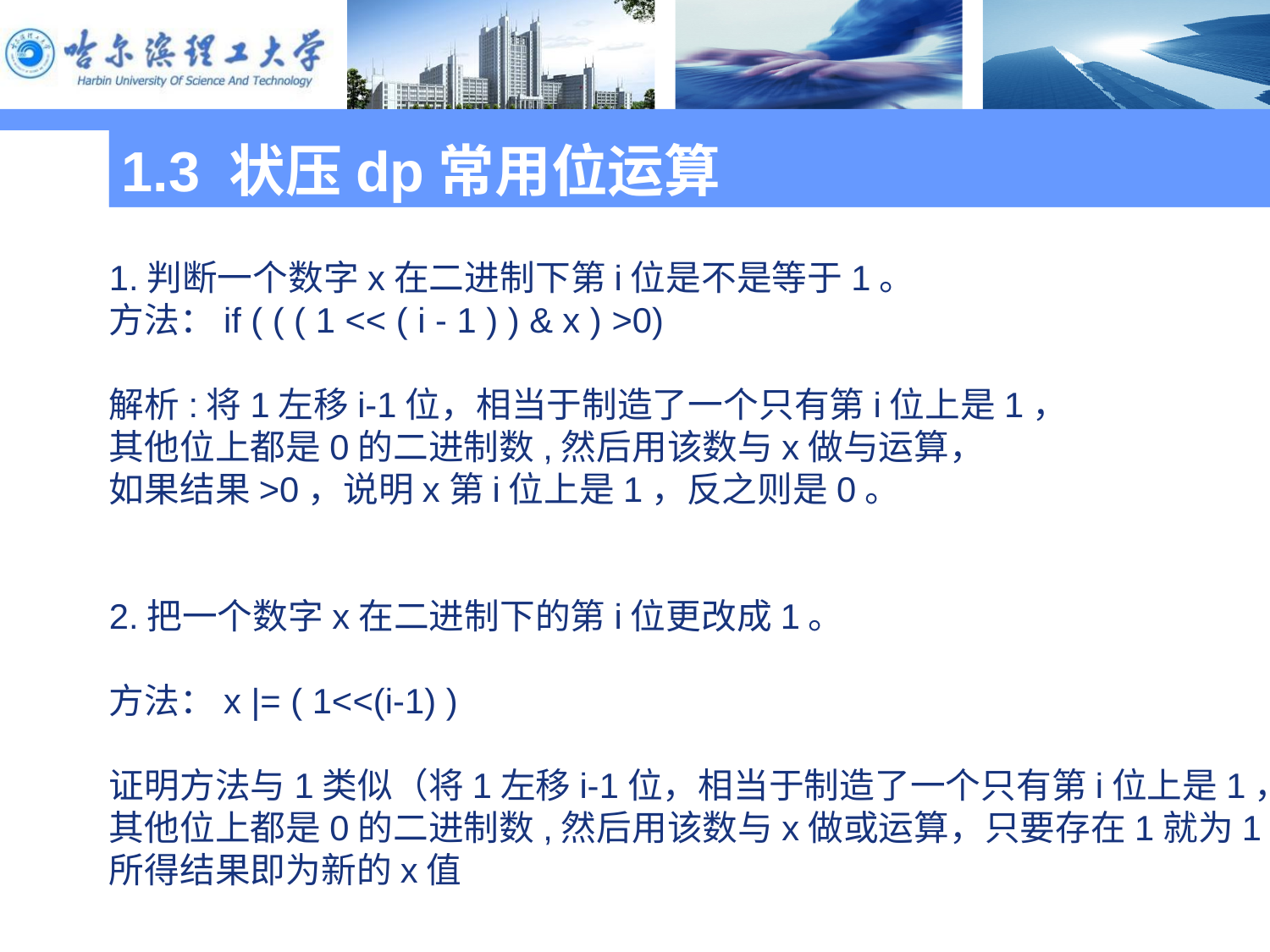

1.3 状压dp常用位运算
1.判断一个数字x在二进制下第i位是不是等于1。
方法：if ( ( ( 1 << ( i - 1 ) ) & x ) >0)

解析:将1左移i-1位，相当于制造了一个只有第i位上是1，
其他位上都是0的二进制数,然后用该数与x做与运算，
如果结果>0，说明x第i位上是1，反之则是0。

2.把一个数字x在二进制下的第i位更改成1。

方法：x |= ( 1<<(i-1) )

证明方法与1类似（将1左移i-1位，相当于制造了一个只有第i位上是1，
其他位上都是0的二进制数,然后用该数与x做或运算，只要存在1就为1，
所得结果即为新的x值